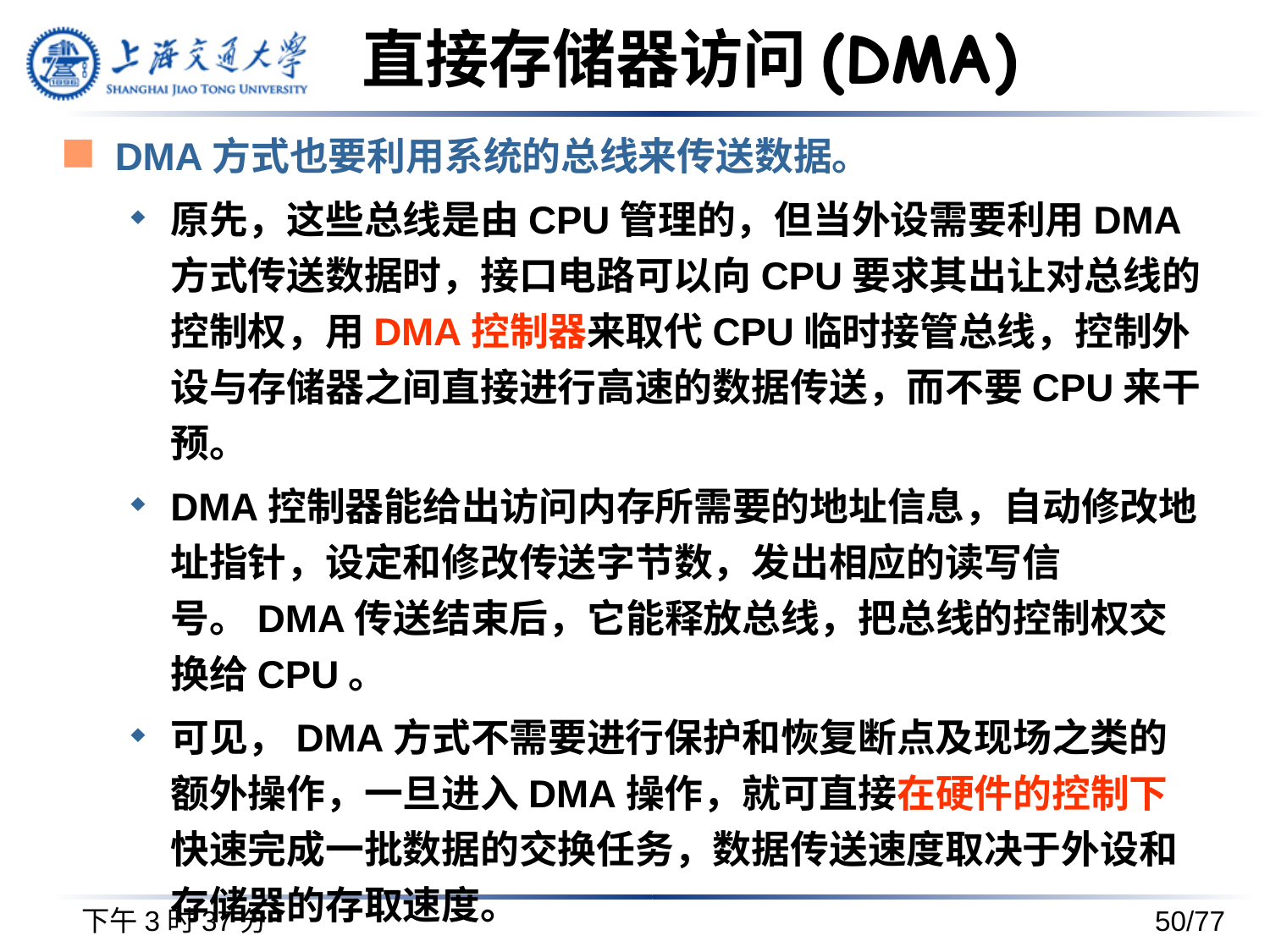

直接存储器访问(DMA)
DMA方式也要利用系统的总线来传送数据。
原先，这些总线是由CPU管理的，但当外设需要利用DMA方式传送数据时，接口电路可以向CPU要求其出让对总线的控制权，用DMA控制器来取代CPU临时接管总线，控制外设与存储器之间直接进行高速的数据传送，而不要CPU来干预。
DMA控制器能给出访问内存所需要的地址信息，自动修改地址指针，设定和修改传送字节数，发出相应的读写信号。DMA传送结束后，它能释放总线，把总线的控制权交换给CPU。
可见，DMA方式不需要进行保护和恢复断点及现场之类的额外操作，一旦进入DMA操作，就可直接在硬件的控制下快速完成一批数据的交换任务，数据传送速度取决于外设和存储器的存取速度。
下午3时37分
50/77